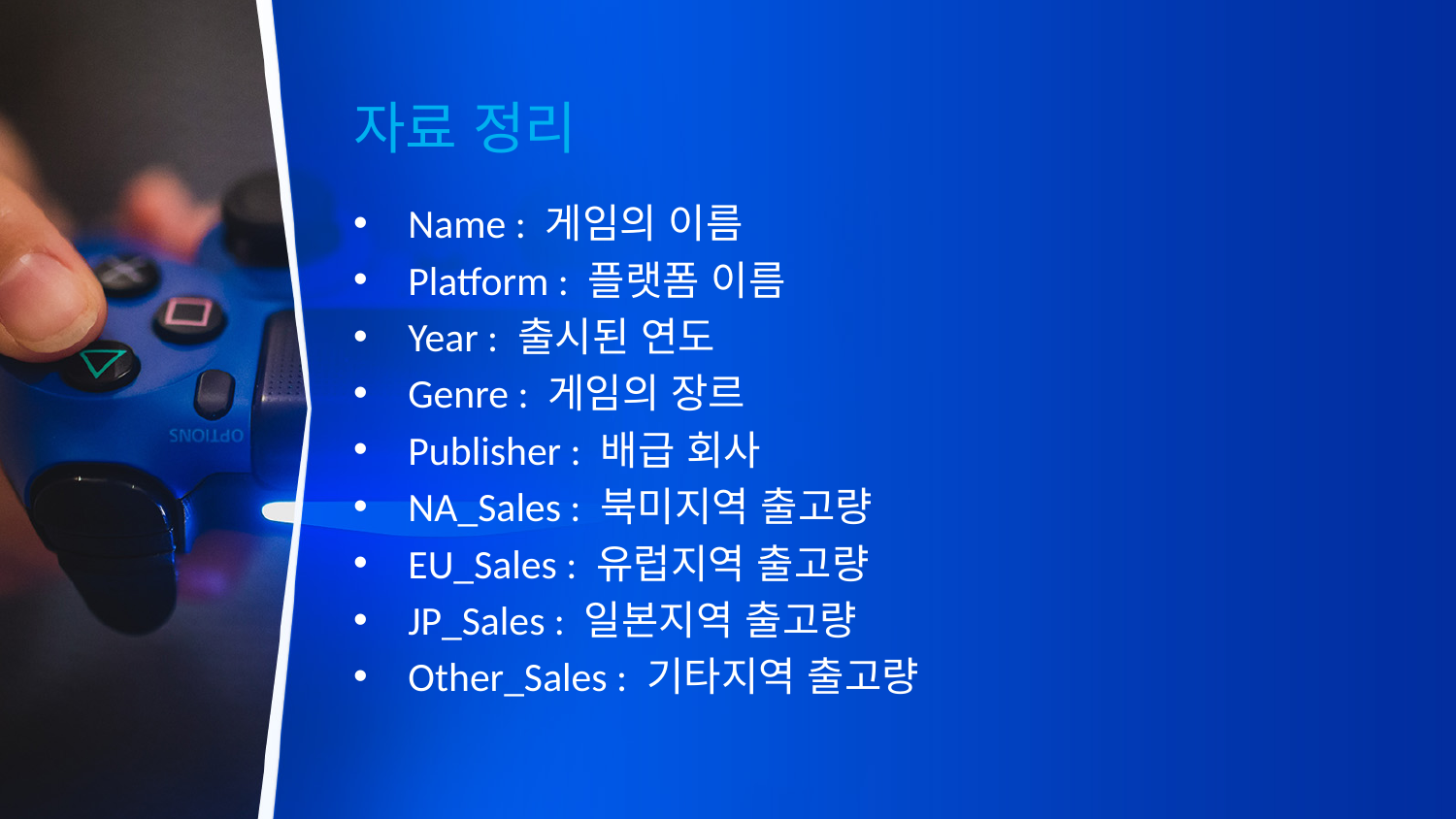

# 자료 정리
Name : 게임의 이름
Platform : 플랫폼 이름
Year : 출시된 연도
Genre : 게임의 장르
Publisher : 배급 회사
NA_Sales : 북미지역 출고량
EU_Sales : 유럽지역 출고량
JP_Sales : 일본지역 출고량
Other_Sales : 기타지역 출고량